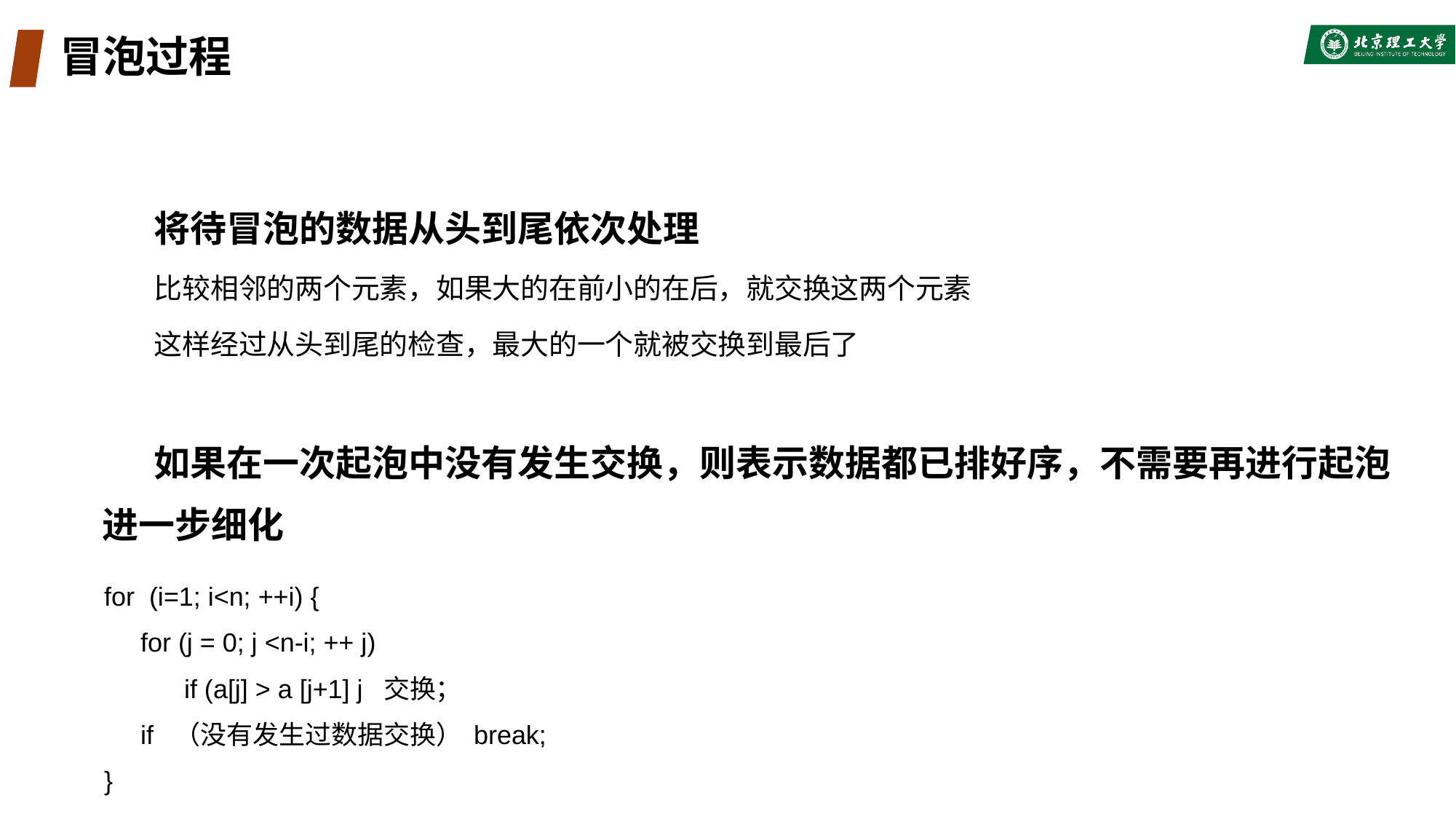

# 冒泡过程
将待冒泡的数据从头到尾依次处理
比较相邻的两个元素，如果大的在前小的在后，就交换这两个元素
这样经过从头到尾的检查，最大的一个就被交换到最后了

如果在一次起泡中没有发生交换，则表示数据都已排好序，不需要再进行起泡
进一步细化
for  (i=1; i<n; ++i) {
     for (j = 0; j <n-i; ++ j)
           if (a[j] > a [j+1] j  交换；
     if  （没有发生过数据交换） break;
}